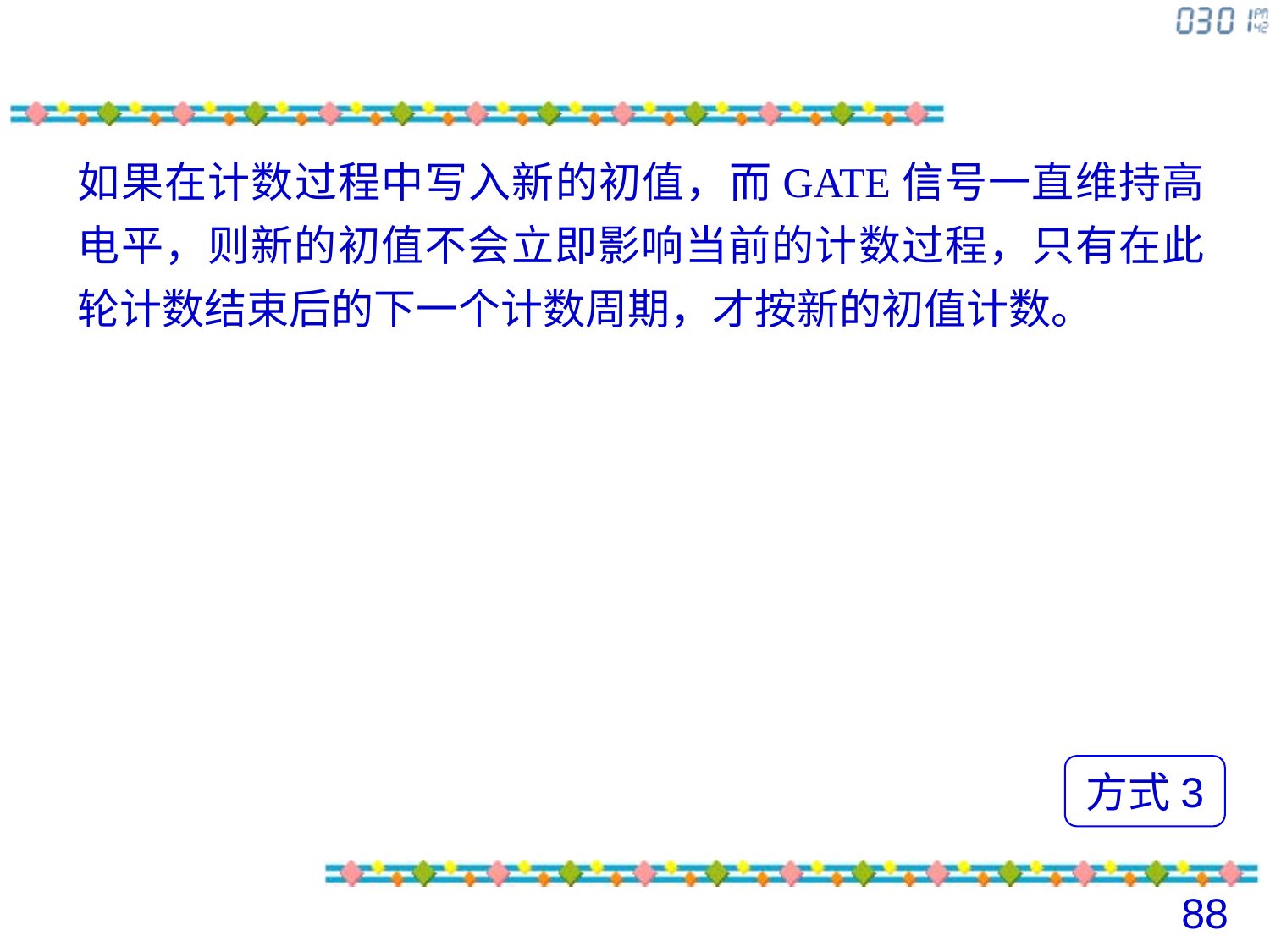

如果在计数过程中写入新的初值，而GATE信号一直维持高电平，则新的初值不会立即影响当前的计数过程，只有在此轮计数结束后的下一个计数周期，才按新的初值计数。
方式3